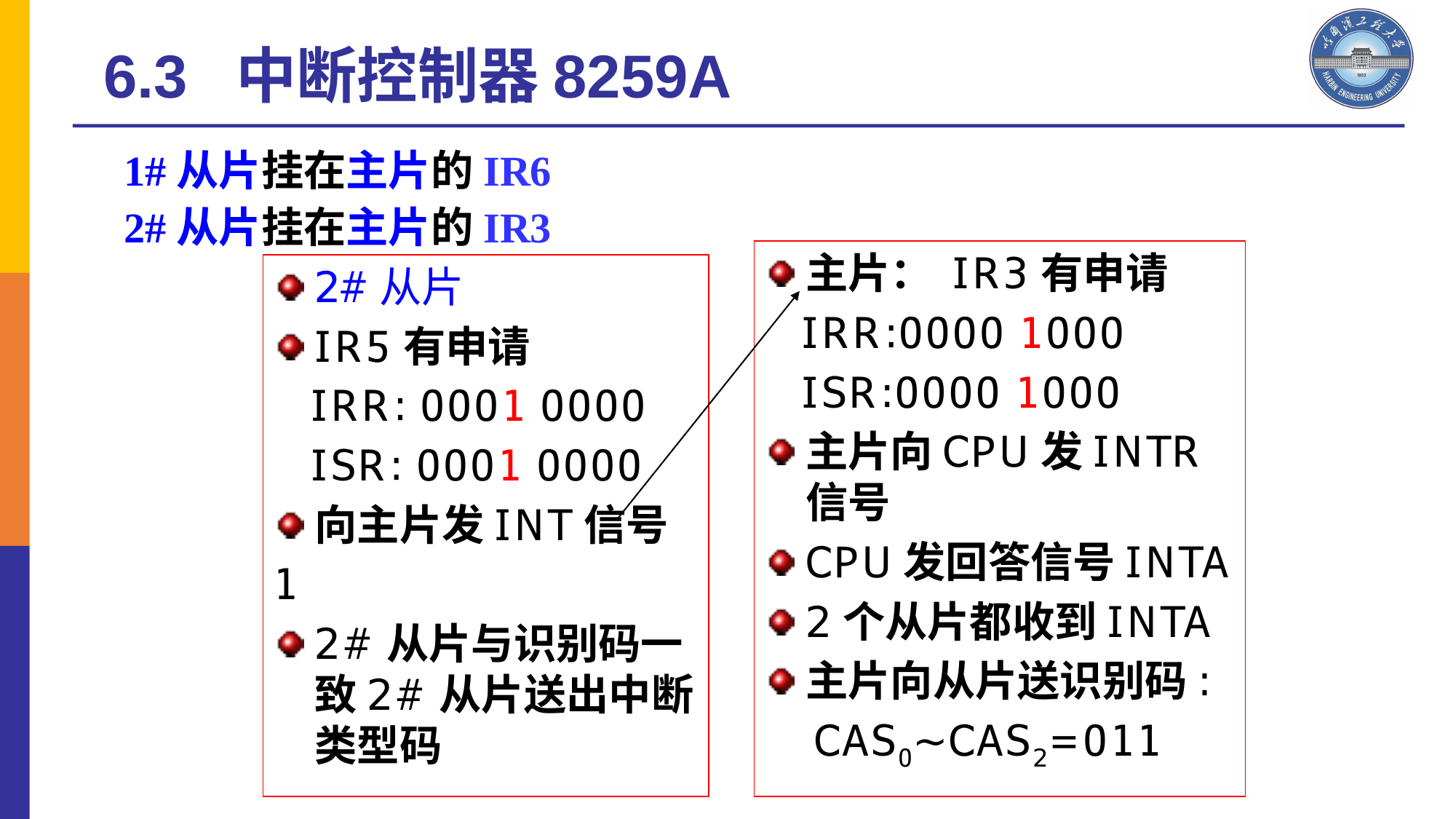

6.3  中断控制器8259A
1#从片挂在主片的IR6
2#从片挂在主片的IR3

主片： IR3有申请
   IRR:0000 1000
   ISR:0000 1000
主片向CPU发INTR信号
CPU发回答信号INTA
2个从片都收到INTA
主片向从片送识别码:
    CAS0~CAS2=011

2#从片
IR5有申请
   IRR: 0001 0000
   ISR: 0001 0000
向主片发INT信号
1
2#从片与识别码一致2#从片送出中断类型码